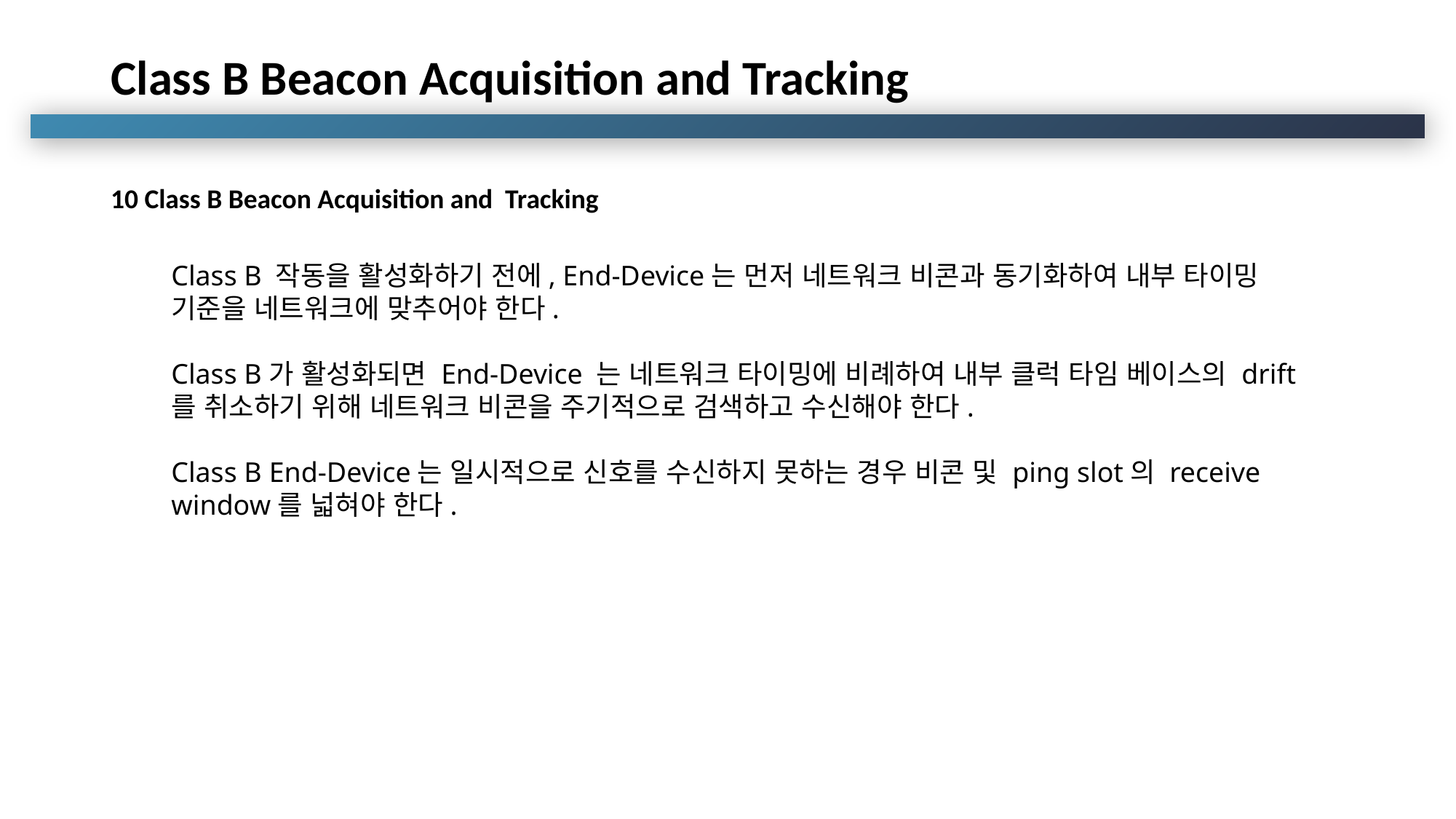

# Class B Beacon Acquisition and Tracking

10 Class B Beacon Acquisition and  Tracking
Class B 작동을 활성화하기 전에, End-Device는 먼저 네트워크 비콘과 동기화하여 내부 타이밍 기준을 네트워크에 맞추어야 한다.

Class B가 활성화되면 End-Device 는 네트워크 타이밍에 비례하여 내부 클럭 타임 베이스의 drift를 취소하기 위해 네트워크 비콘을 주기적으로 검색하고 수신해야 한다.

Class B End-Device는 일시적으로 신호를 수신하지 못하는 경우 비콘 및 ping slot의 receive window를 넓혀야 한다.